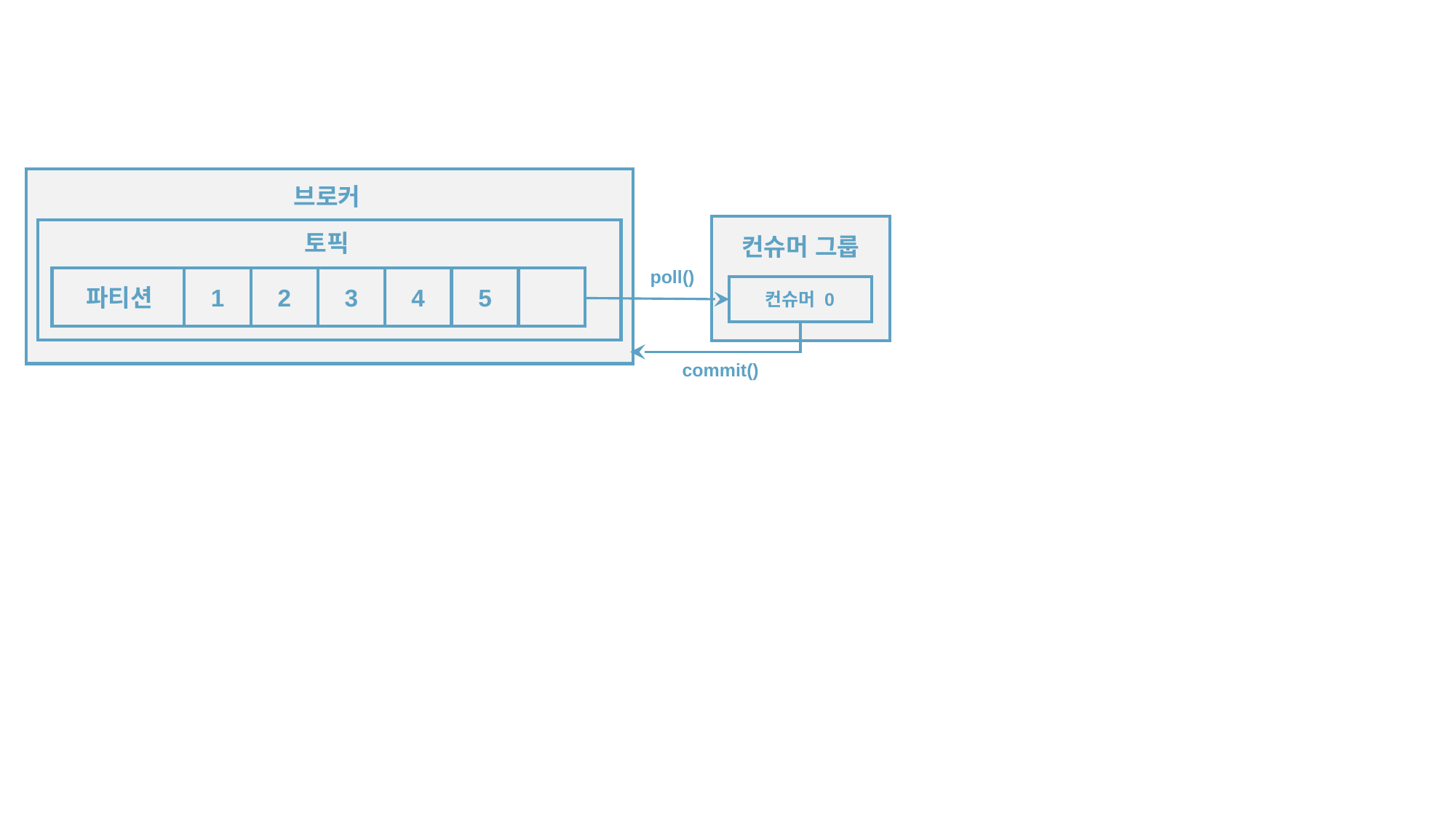

브로커

토픽
컨슈머 그룹
poll()

1

2

3

4

5

컨슈머 0
파티션
commit()